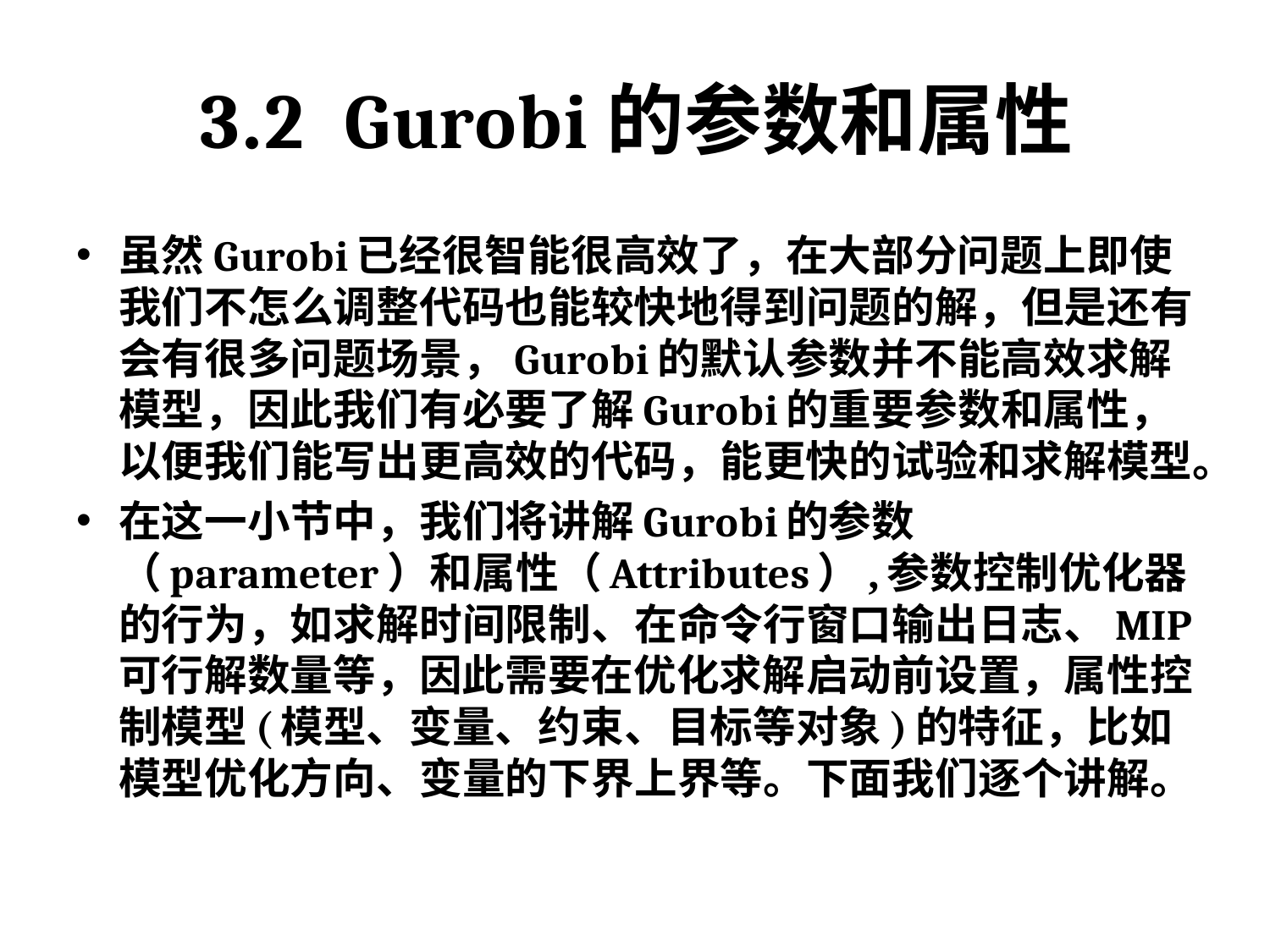

# 3.2  Gurobi的参数和属性
虽然Gurobi已经很智能很高效了，在大部分问题上即使我们不怎么调整代码也能较快地得到问题的解，但是还有会有很多问题场景，Gurobi的默认参数并不能高效求解模型，因此我们有必要了解Gurobi的重要参数和属性，以便我们能写出更高效的代码，能更快的试验和求解模型。
在这一小节中，我们将讲解Gurobi的参数（parameter）和属性（Attributes）,参数控制优化器的行为，如求解时间限制、在命令行窗口输出日志、MIP可行解数量等，因此需要在优化求解启动前设置，属性控制模型(模型、变量、约束、目标等对象)的特征，比如模型优化方向、变量的下界上界等。下面我们逐个讲解。